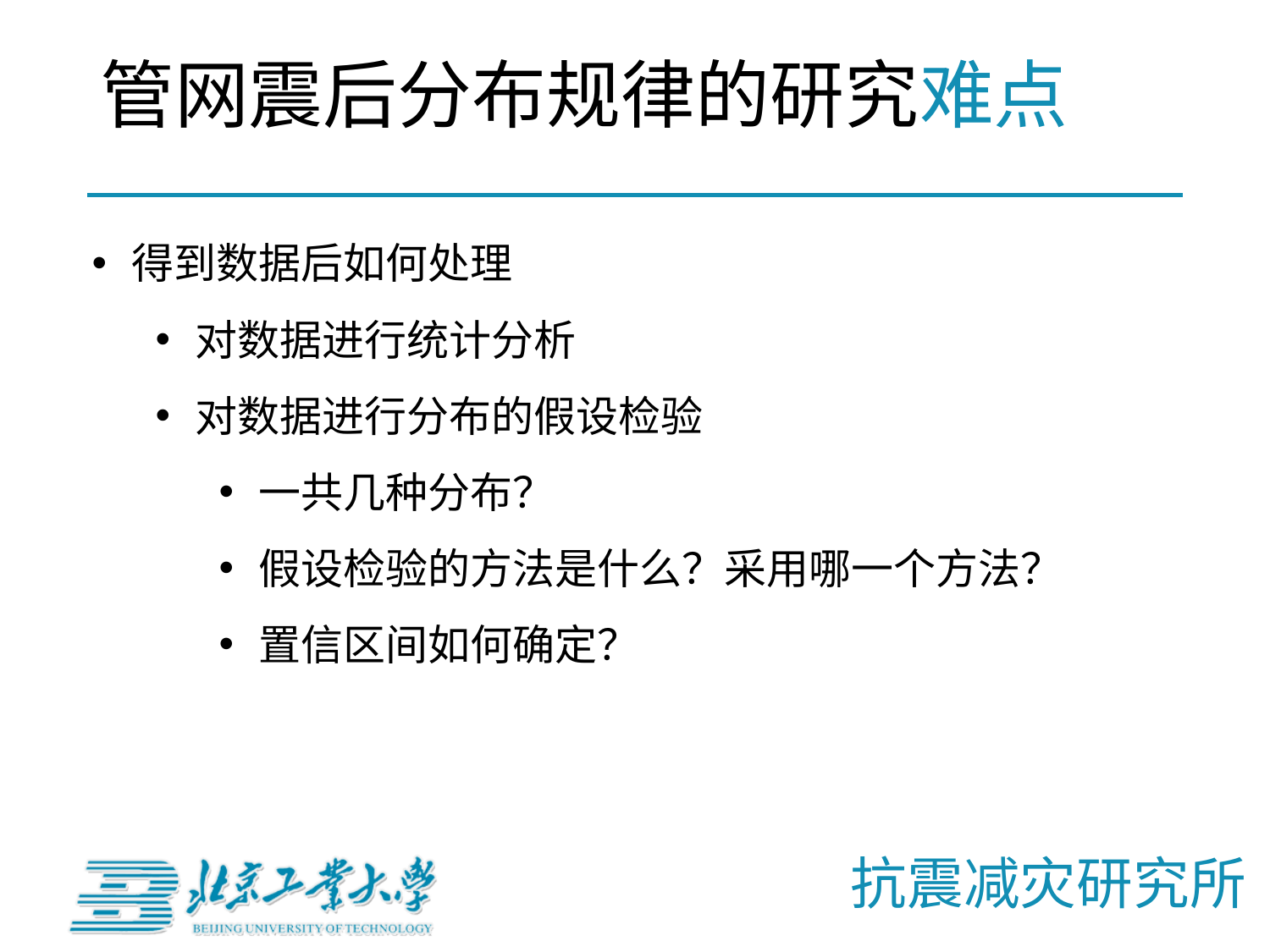

# 管网震后分布规律的研究难点
得到数据后如何处理
对数据进行统计分析
对数据进行分布的假设检验
一共几种分布？
假设检验的方法是什么？采用哪一个方法？
置信区间如何确定？